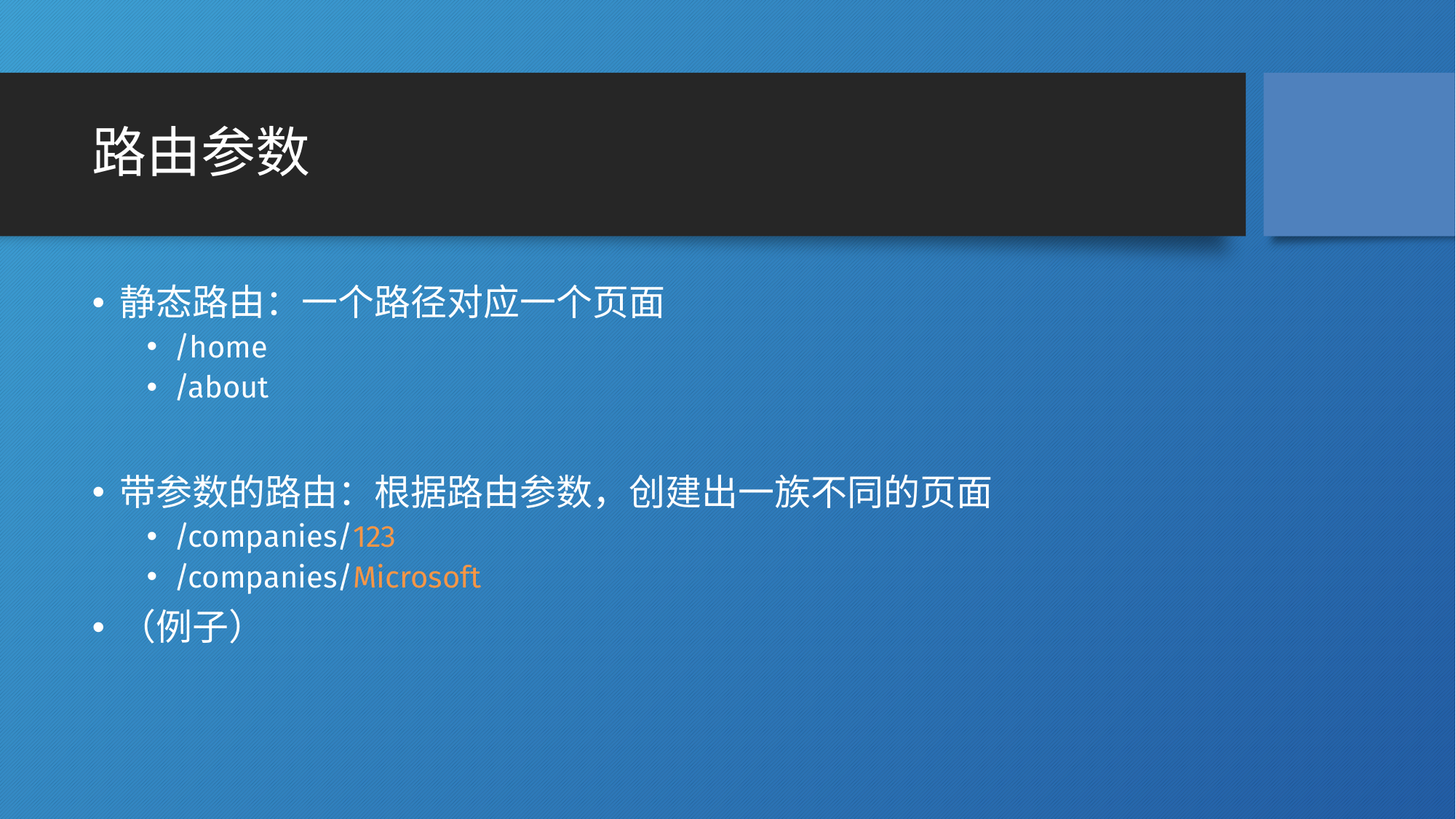

# 路由参数
静态路由：一个路径对应一个页面
/home
/about

带参数的路由：根据路由参数，创建出一族不同的页面
/companies/123
/companies/Microsoft
（例子）